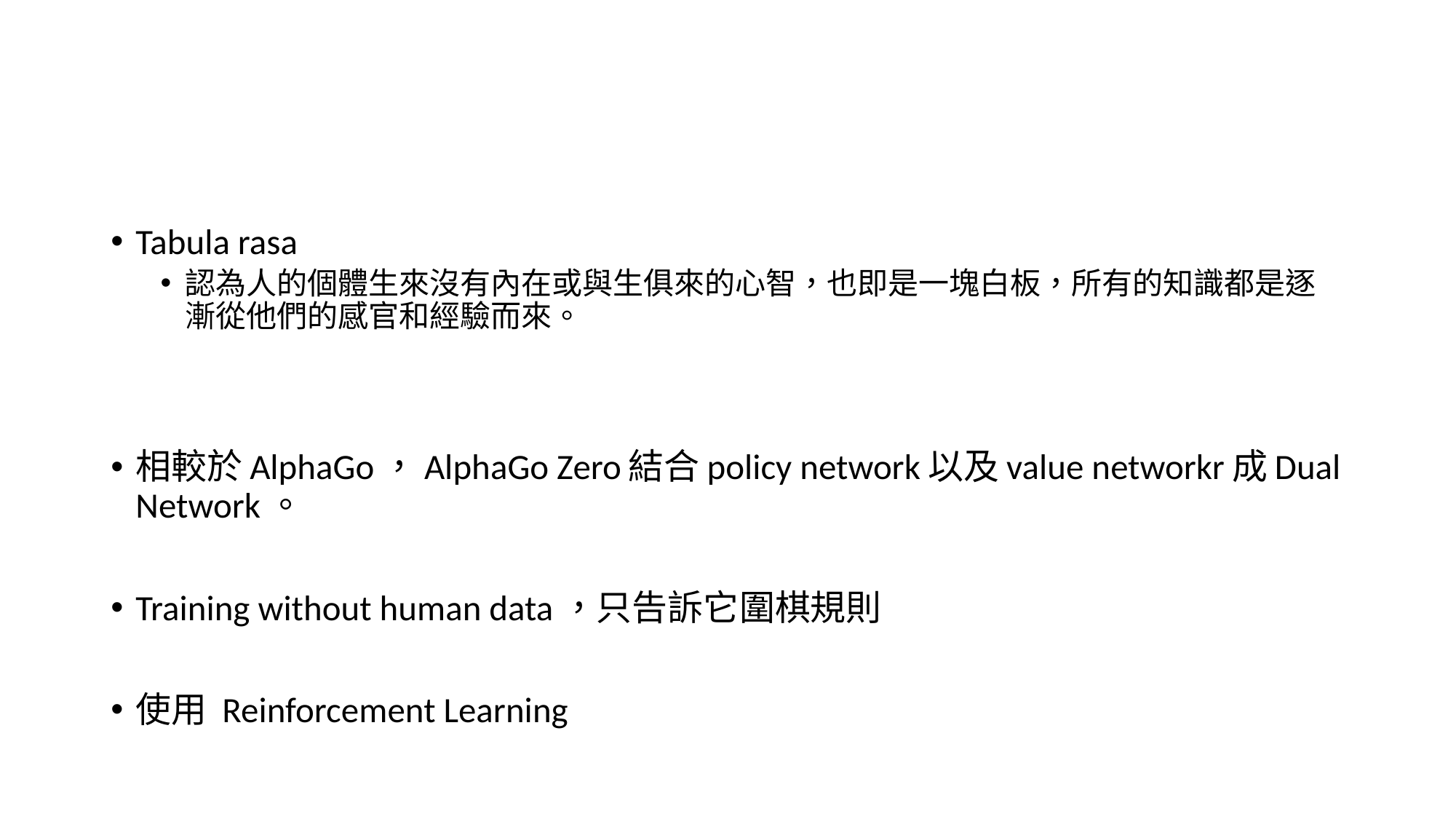

#
Tabula rasa
認為人的個體生來沒有內在或與生俱來的心智，也即是一塊白板，所有的知識都是逐漸從他們的感官和經驗而來。

相較於AlphaGo，AlphaGo Zero結合policy network以及value networkr成Dual Network。

Training without human data，只告訴它圍棋規則

使用 Reinforcement Learning